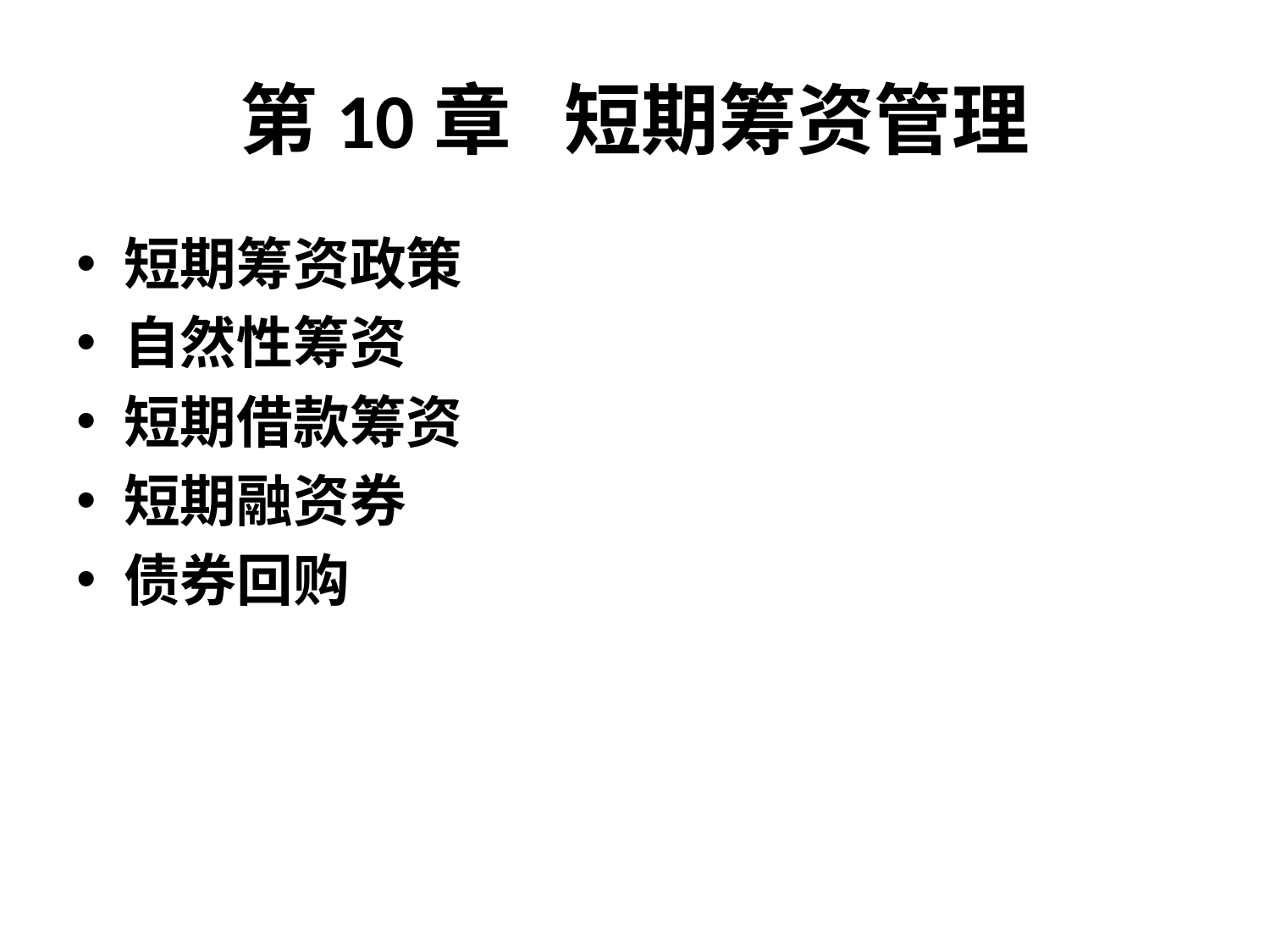

# 第10章   短期筹资管理
短期筹资政策
自然性筹资
短期借款筹资
短期融资券
债券回购